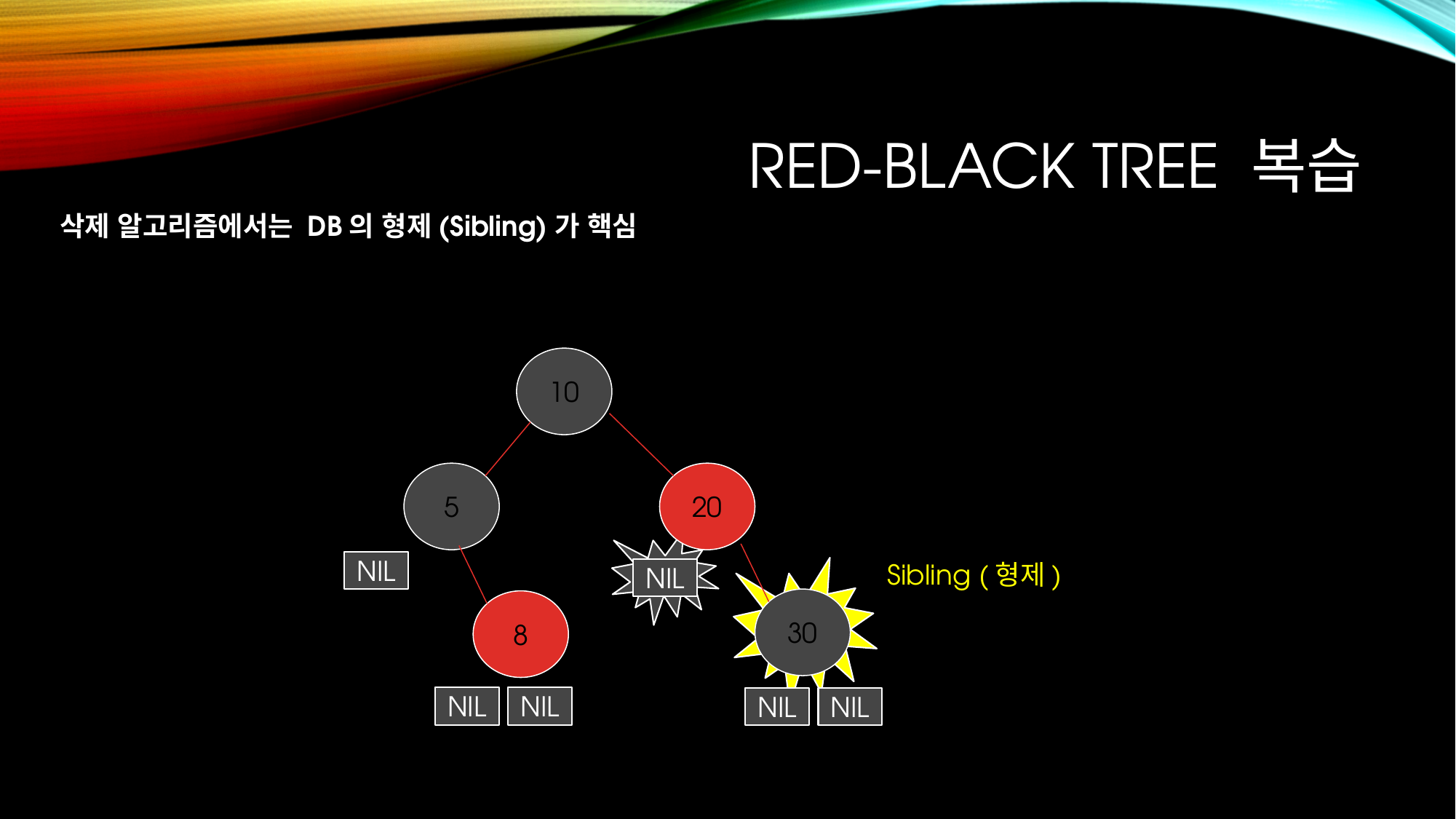

# Red-black tree 복습
삭제 알고리즘에서는 DB의 형제(Sibling)가 핵심
10
5
20

NIL
Sibling (형제)

NIL
30
8
NIL
NIL
NIL
NIL